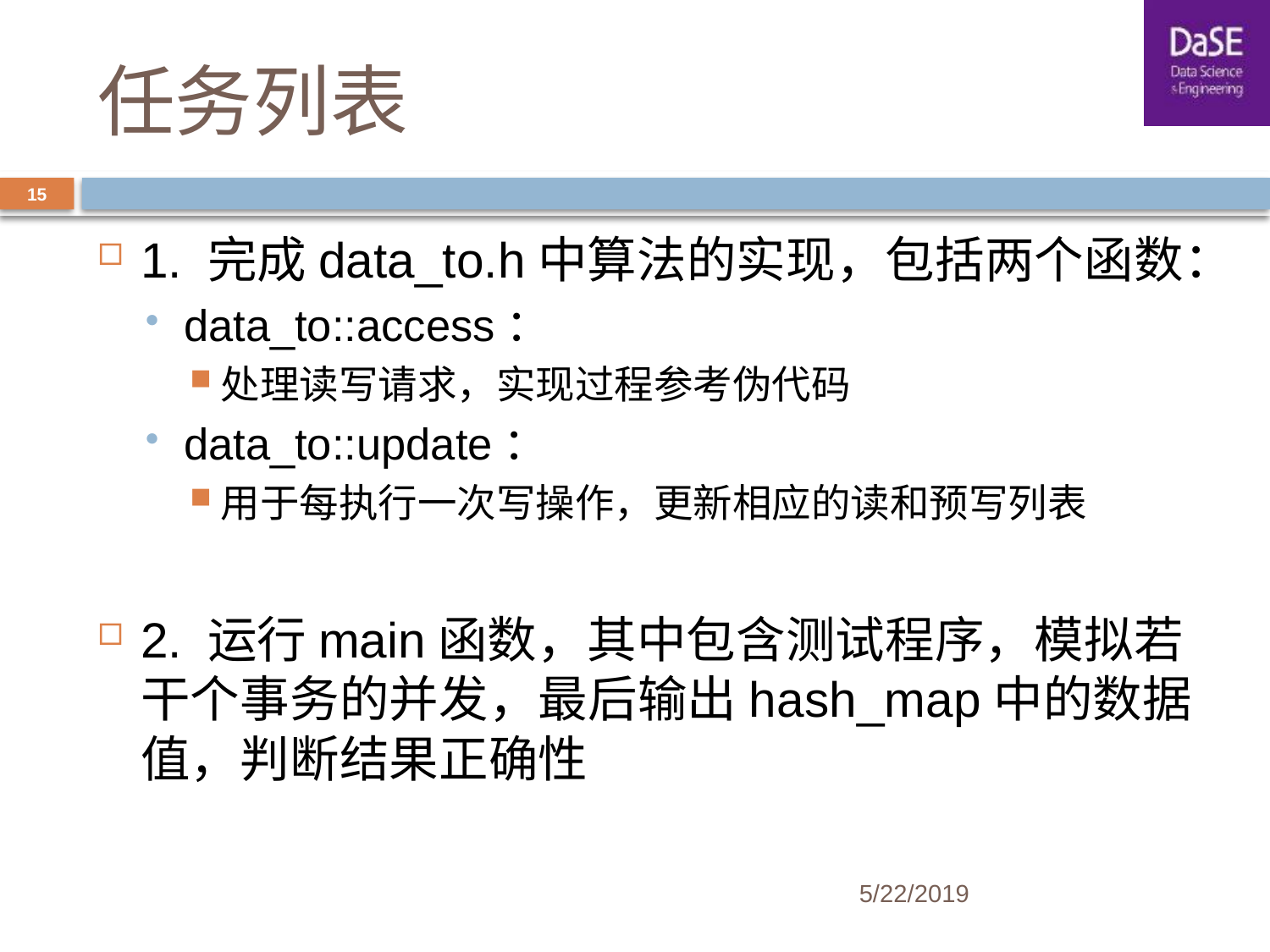

# 任务列表
15
1. 完成data_to.h中算法的实现，包括两个函数：
data_to::access：
处理读写请求，实现过程参考伪代码
data_to::update：
用于每执行一次写操作，更新相应的读和预写列表

2. 运行main函数，其中包含测试程序，模拟若干个事务的并发，最后输出hash_map中的数据值，判断结果正确性
5/22/2019